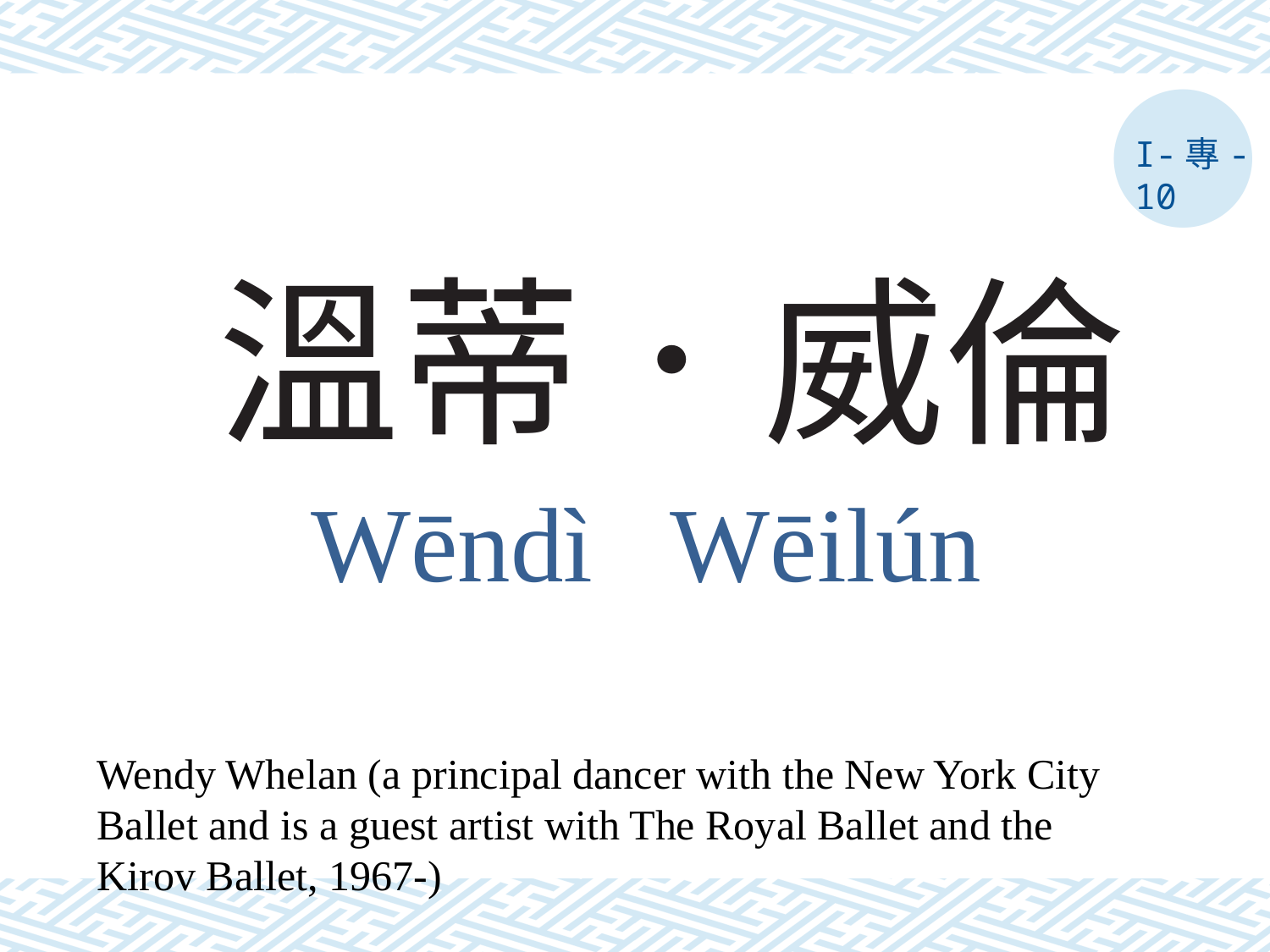

I-專-10

# 溫蒂．威倫
Wēndì   Wēilún
Wendy Whelan (a principal dancer with the New York City Ballet and is a guest artist with The Royal Ballet and the Kirov Ballet, 1967-)